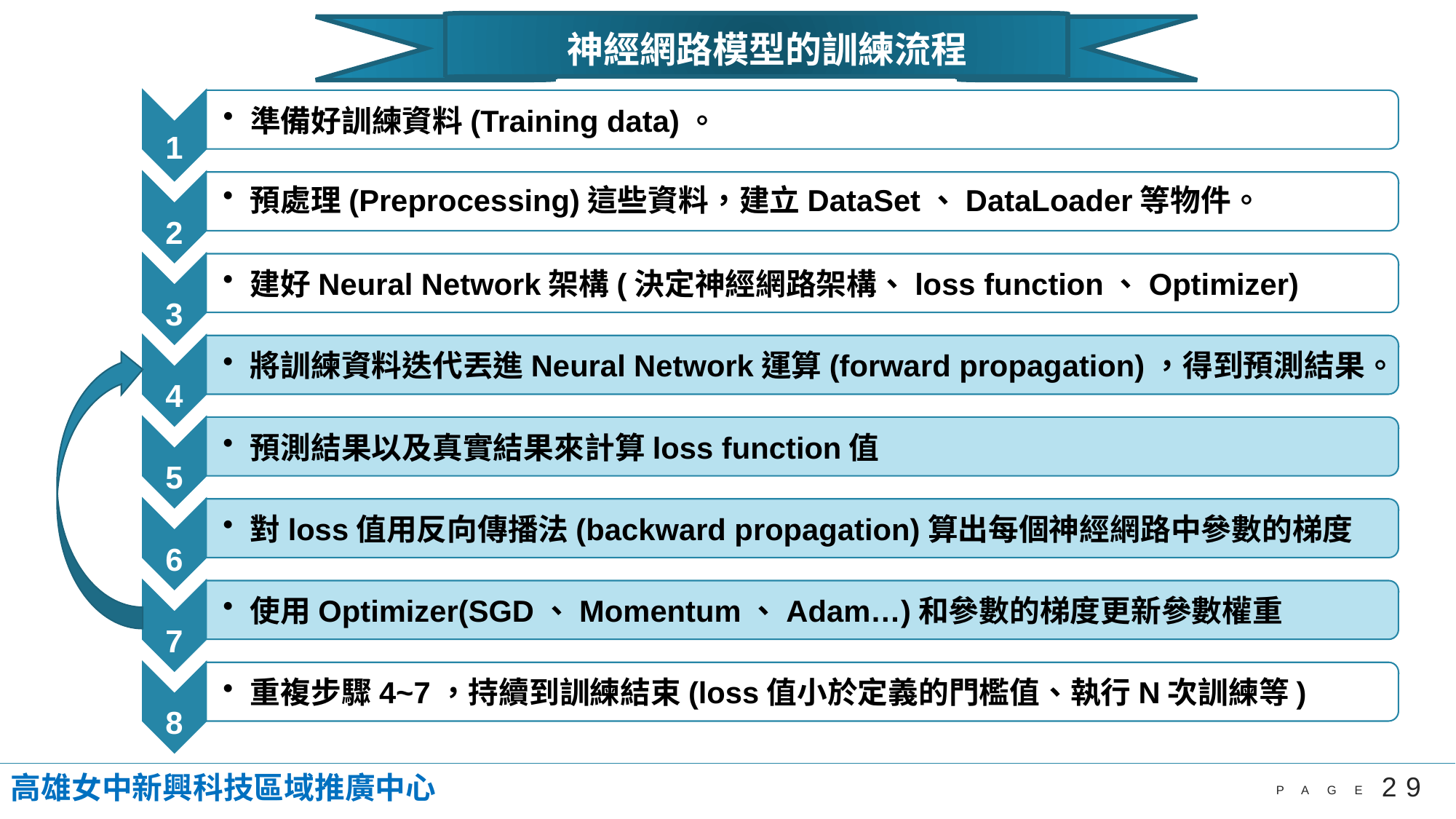

神經網路模型的訓練流程
1
準備好訓練資料(Training data)。
2
預處理(Preprocessing)這些資料，建立DataSet、DataLoader等物件。
3
建好Neural Network架構(決定神經網路架構、loss function、Optimizer)
4
將訓練資料迭代丟進Neural Network運算(forward propagation)，得到預測結果。
5
預測結果以及真實結果來計算loss function值
6
對loss值用反向傳播法(backward propagation)算出每個神經網路中參數的梯度
7
使用Optimizer(SGD、Momentum、Adam…)和參數的梯度更新參數權重
8
重複步驟4~7，持續到訓練結束(loss值小於定義的門檻值、執行N次訓練等)

高雄女中新興科技區域推廣中心